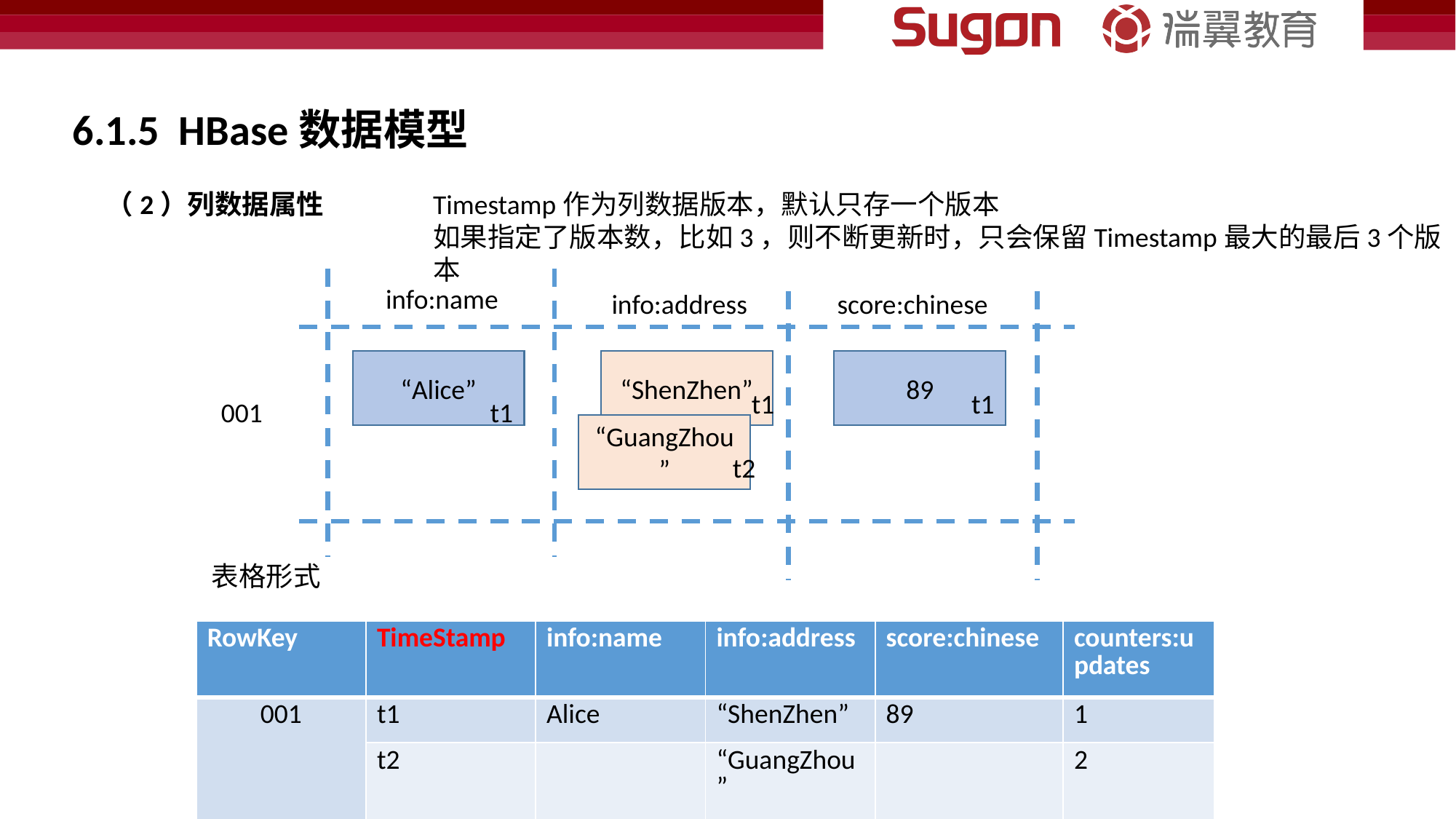

6.1.5  HBase数据模型
（2）列数据属性
Timestamp作为列数据版本，默认只存一个版本
如果指定了版本数，比如3，则不断更新时，只会保留Timestamp最大的最后3个版本
info:name
info:address
score:chinese
“Alice”
“ShenZhen”
89
t1
t1
001
t1
“GuangZhou”
t2
表格形式
| RowKey | TimeStamp | info:name | info:address | score:chinese | counters:updates |
| --- | --- | --- | --- | --- | --- |
| 001 | t1 | Alice | “ShenZhen” | 89 | 1 |
|  | t2 |  | “GuangZhou” |  | 2 |